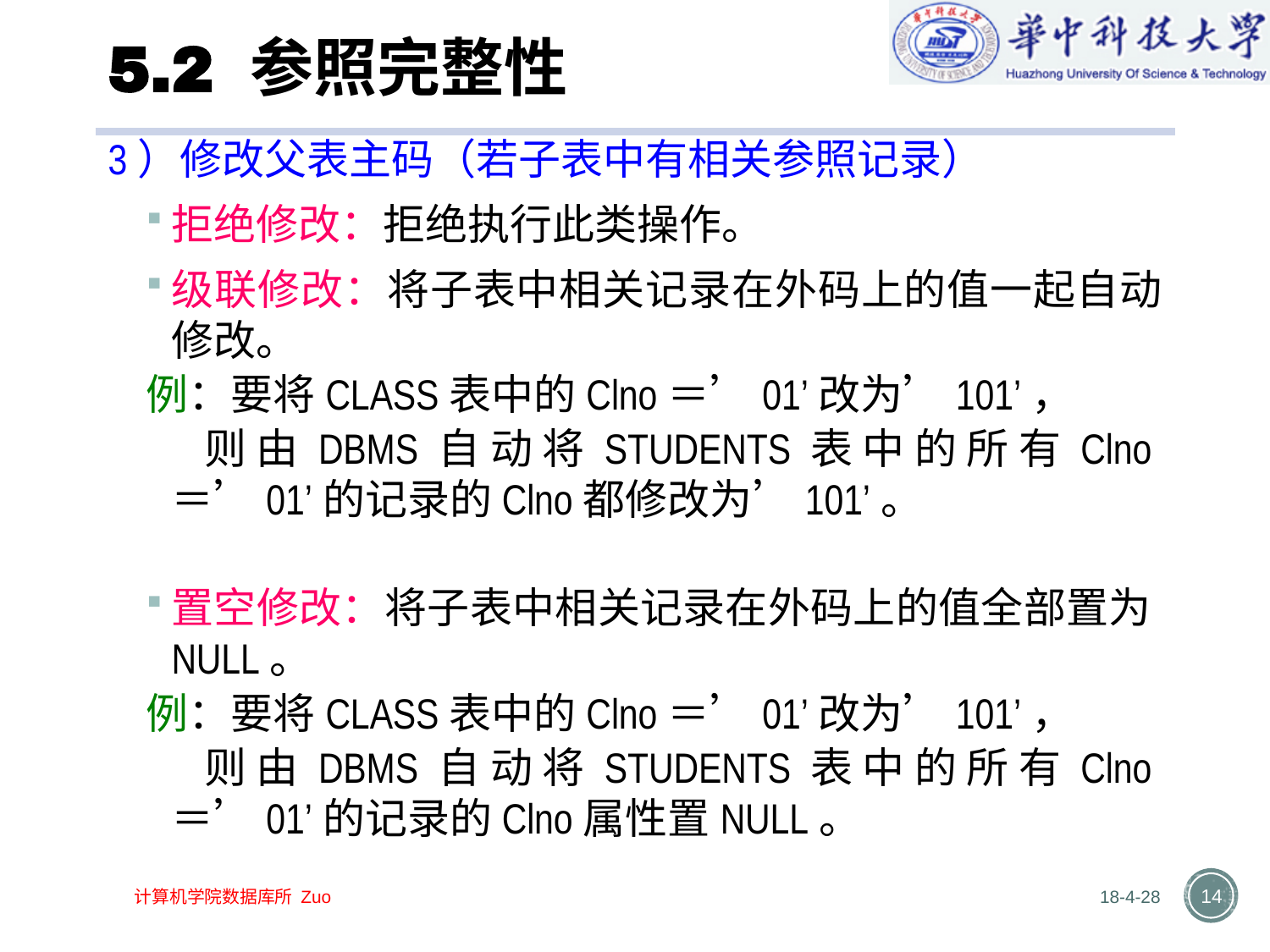

# 5.2 参照完整性
3）修改父表主码（若子表中有相关参照记录）
拒绝修改：拒绝执行此类操作。
级联修改：将子表中相关记录在外码上的值一起自动修改。
例：要将CLASS表中的Clno＝’01’改为’101’，
  则由DBMS自动将STUDENTS表中的所有Clno＝’01’的记录的Clno都修改为’101’。

置空修改：将子表中相关记录在外码上的值全部置为NULL。
例：要将CLASS表中的Clno＝’01’改为’101’，
  则由DBMS自动将STUDENTS表中的所有Clno＝’01’的记录的Clno属性置NULL。

18-4-28
14